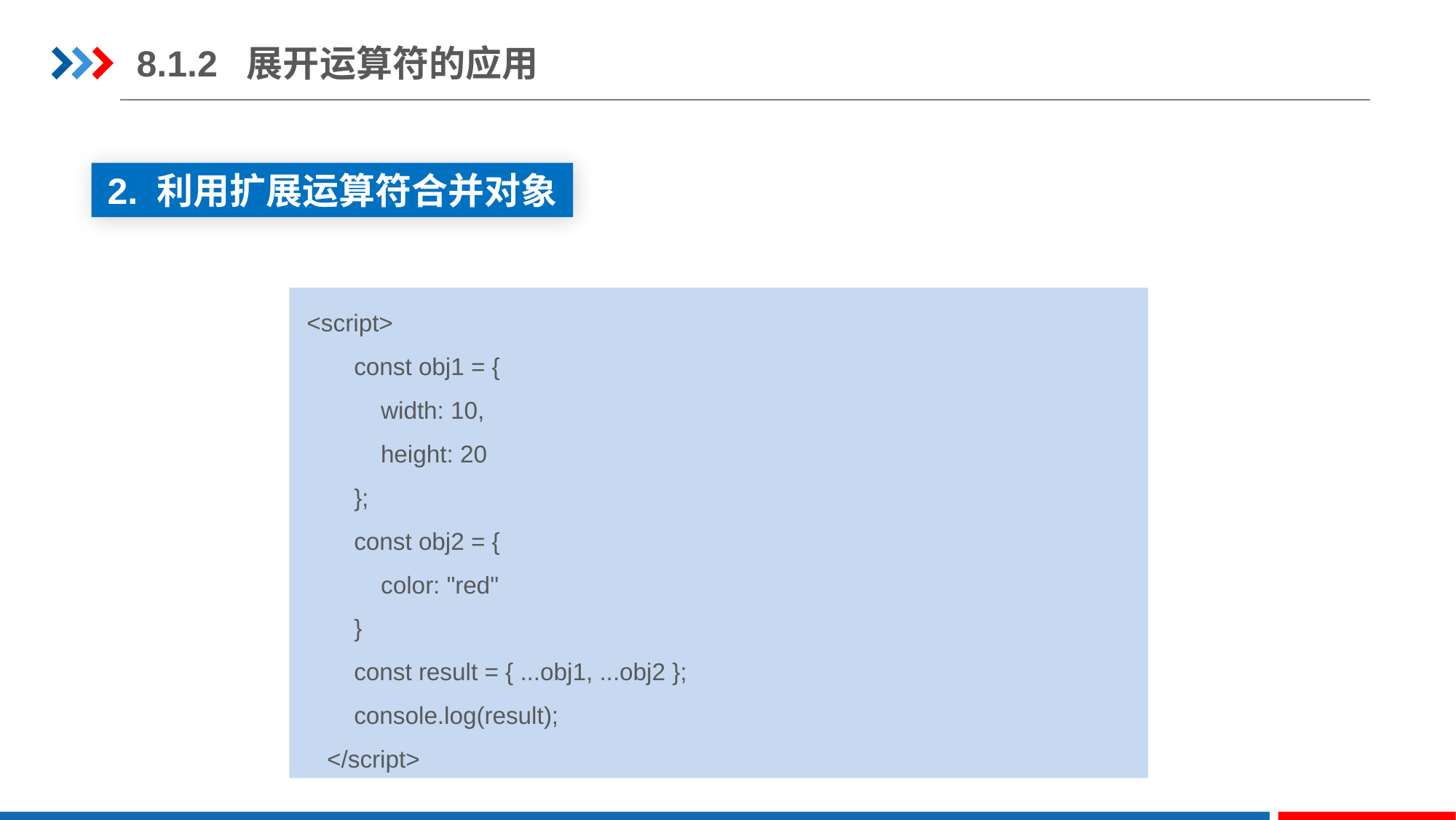

8.1.2  展开运算符的应用
2. 利用扩展运算符合并对象
 <script>
        const obj1 = {
            width: 10,
            height: 20
        };
        const obj2 = {
            color: "red"
        }
        const result = { ...obj1, ...obj2 };
        console.log(result);
    </script>